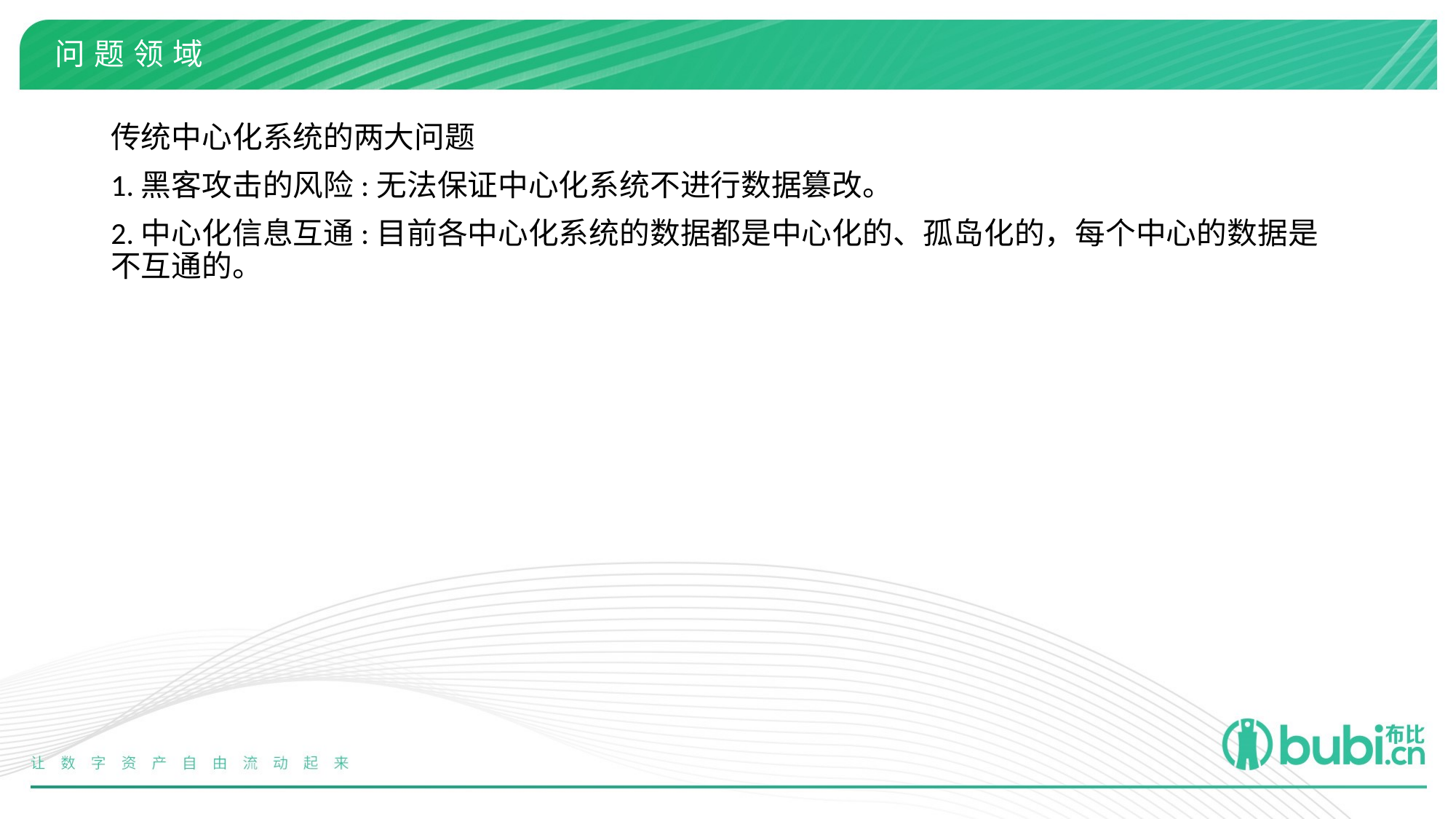

# 问题领域
传统中心化系统的两大问题
1.黑客攻击的风险:无法保证中心化系统不进行数据篡改。
2.中心化信息互通:目前各中心化系统的数据都是中心化的、孤岛化的，每个中心的数据是不互通的。